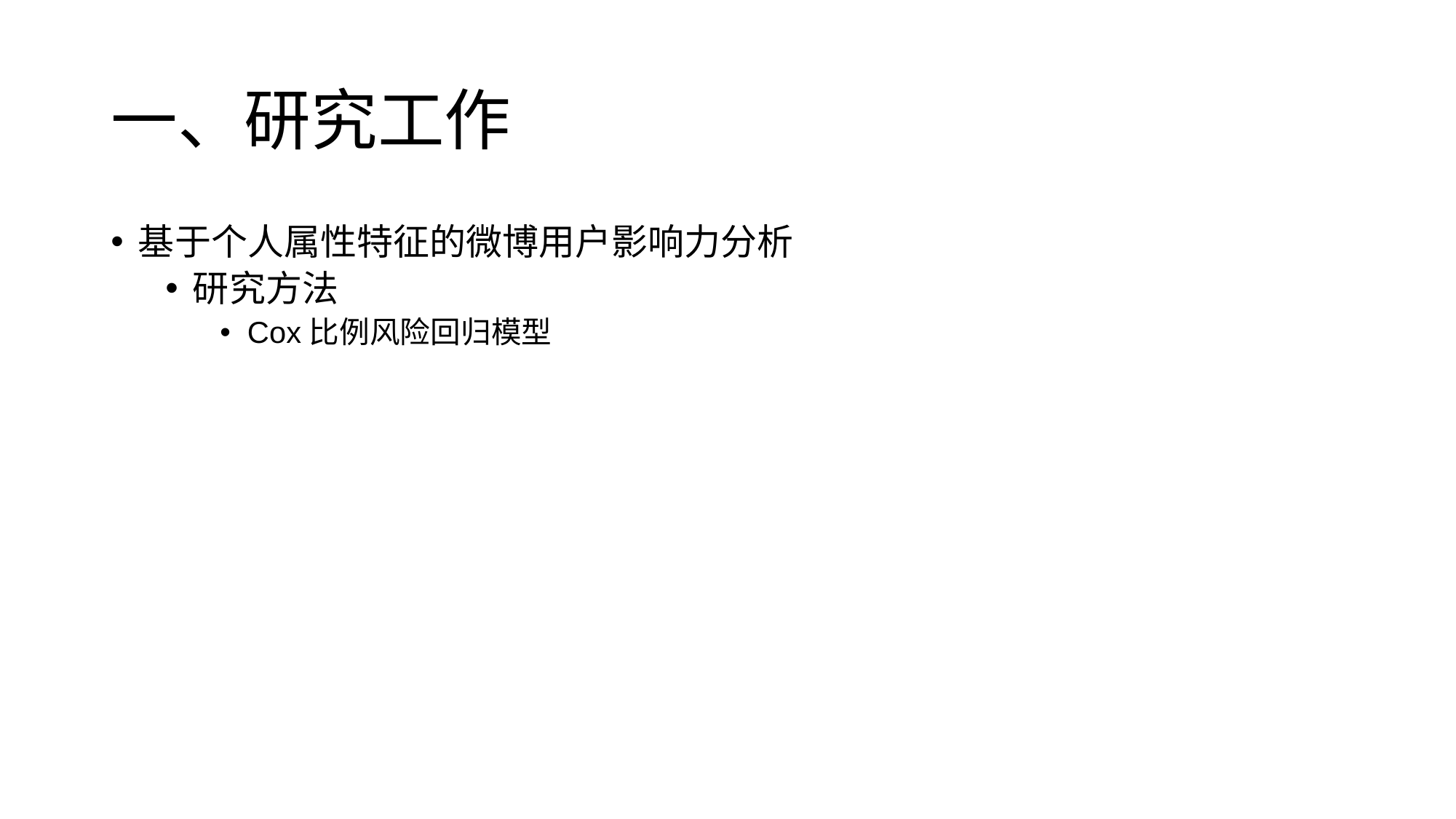

# 一、研究工作
基于个人属性特征的微博用户影响力分析
研究方法
Cox比例风险回归模型